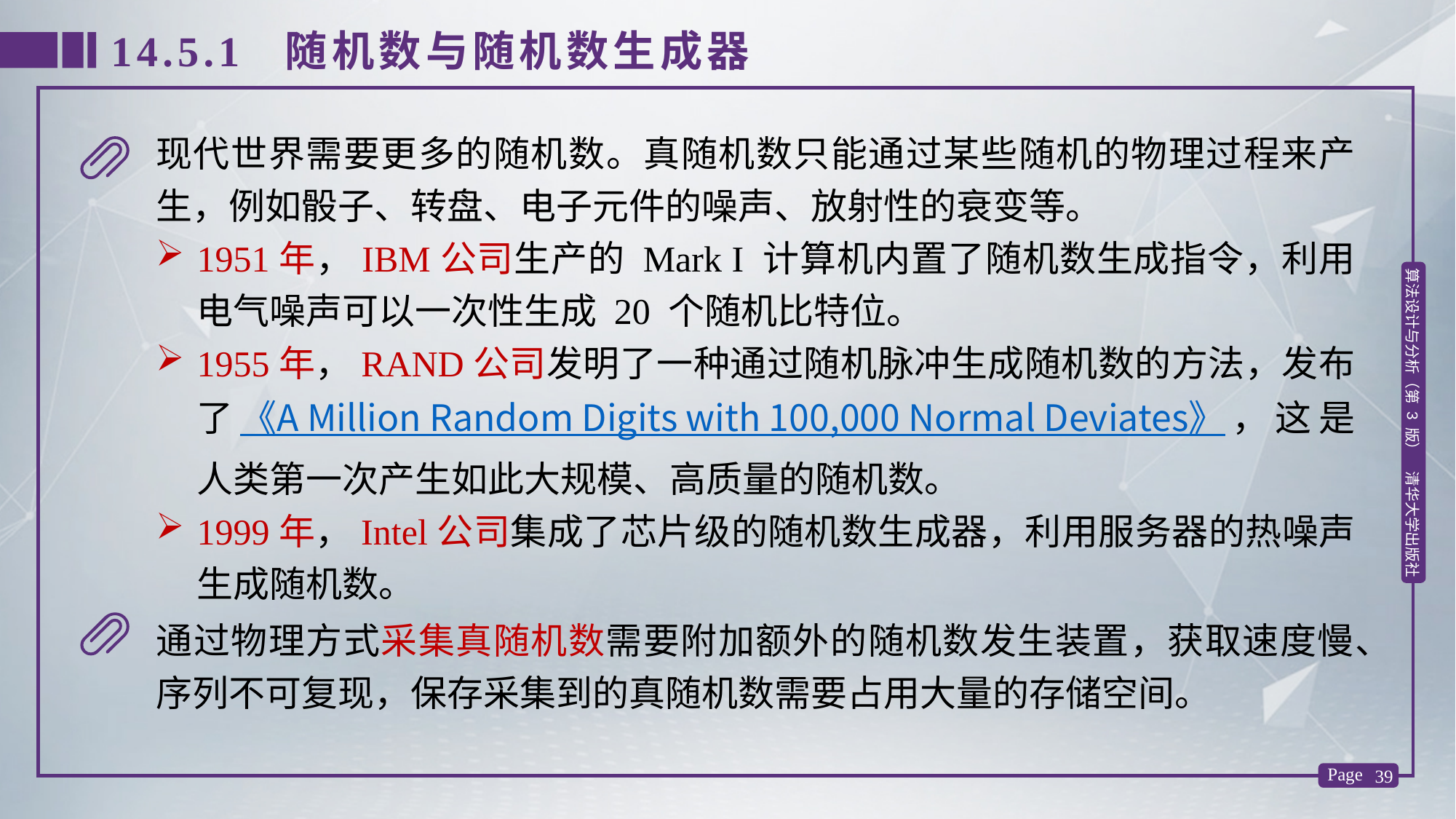

14.5.1  随机数与随机数生成器
现代世界需要更多的随机数。真随机数只能通过某些随机的物理过程来产生，例如骰子、转盘、电子元件的噪声、放射性的衰变等。
1951年，IBM公司生产的 Mark Ι 计算机内置了随机数生成指令，利用电气噪声可以一次性生成 20 个随机比特位。
1955年，RAND公司发明了一种通过随机脉冲生成随机数的方法，发布了《A Million Random Digits with 100,000 Normal Deviates》，这是人类第一次产生如此大规模、高质量的随机数。
1999年，Intel公司集成了芯片级的随机数生成器，利用服务器的热噪声生成随机数。

通过物理方式采集真随机数需要附加额外的随机数发生装置，获取速度慢、序列不可复现，保存采集到的真随机数需要占用大量的存储空间。